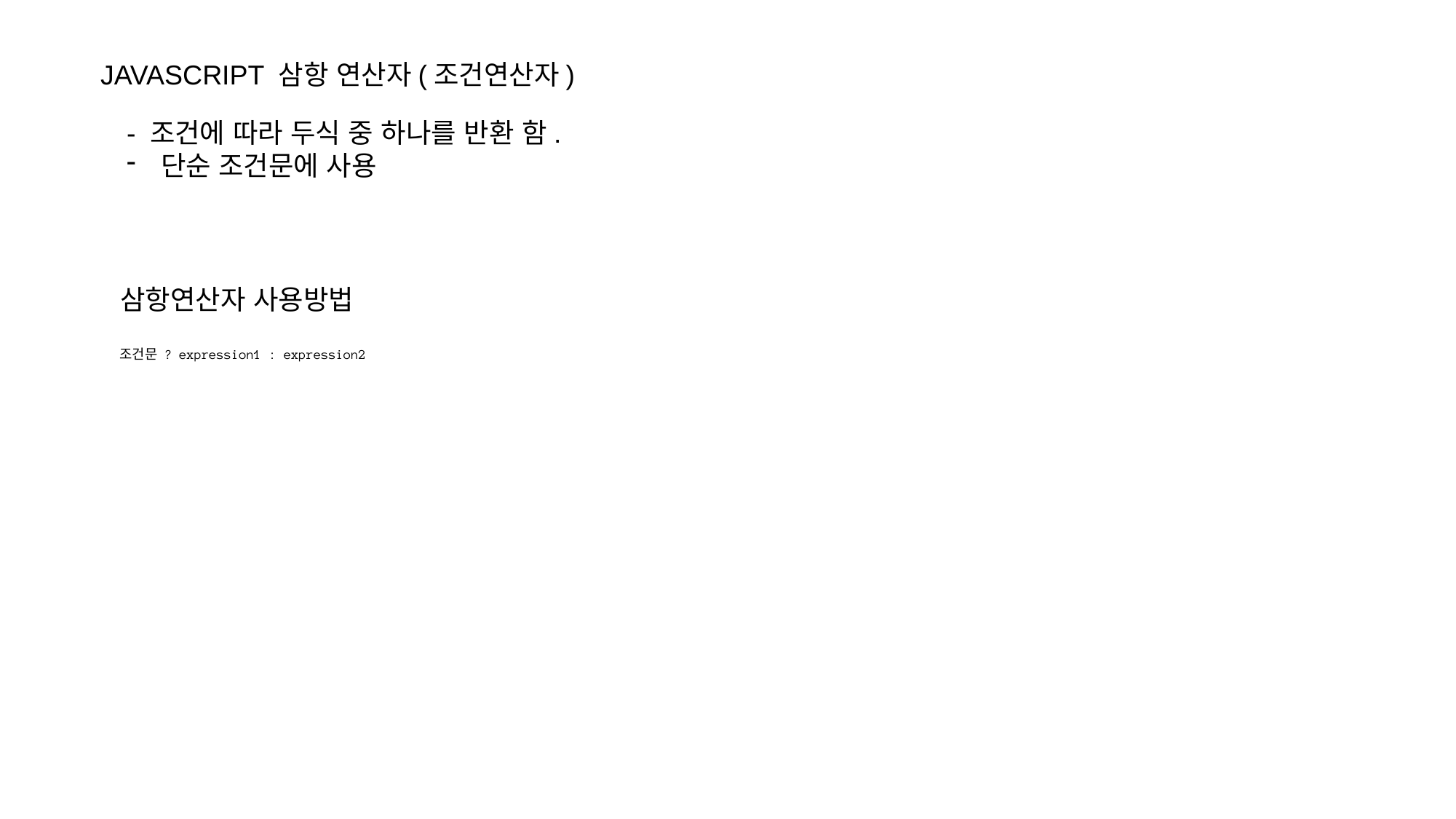

JAVASCRIPT 삼항 연산자(조건연산자)
- 조건에 따라 두식 중 하나를 반환 함.
단순 조건문에 사용
삼항연산자 사용방법
조건문 ? expression1 : expression2